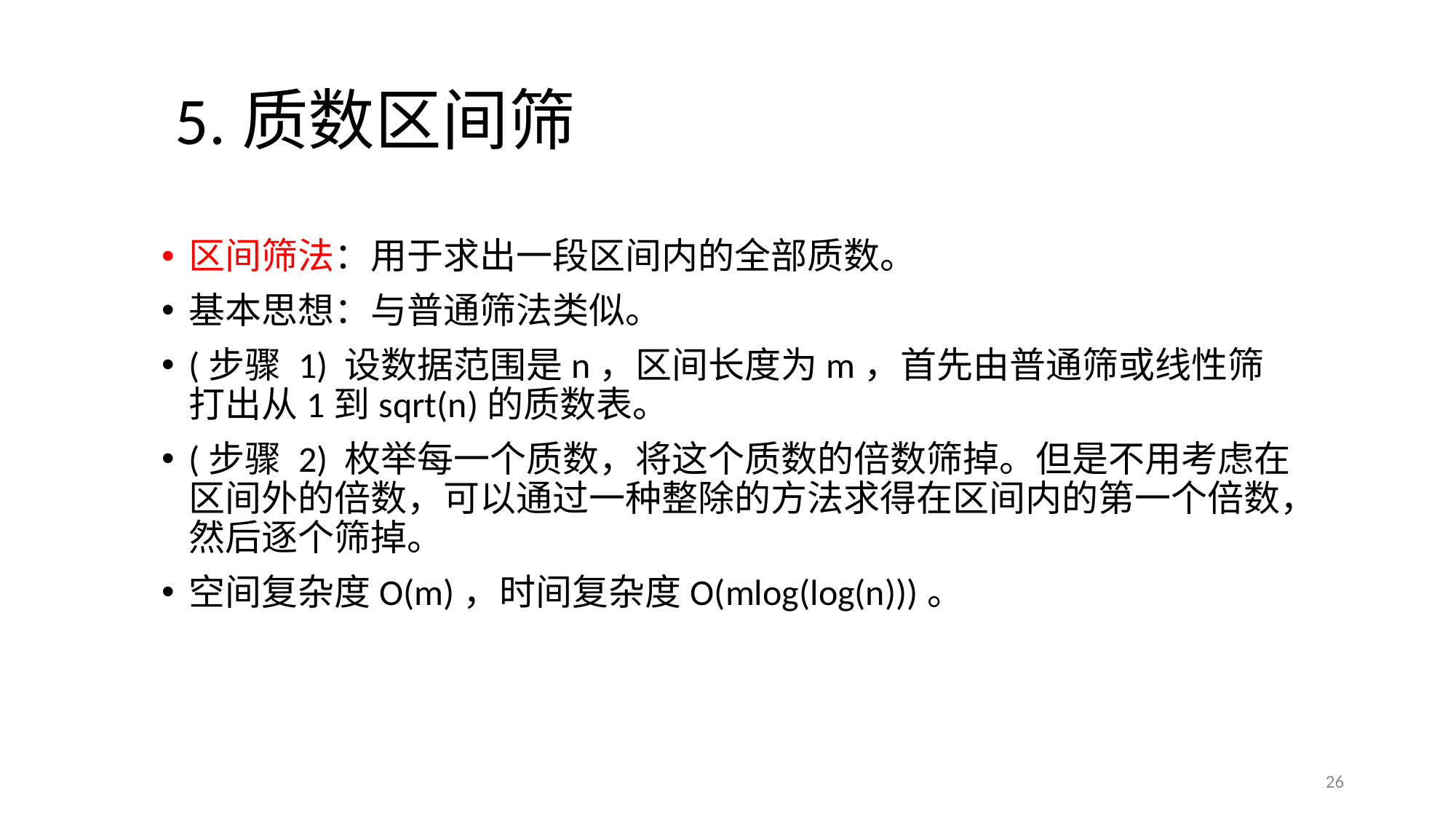

# 5.质数区间筛
区间筛法：用于求出一段区间内的全部质数。
基本思想：与普通筛法类似。
(步骤 1) 设数据范围是n，区间长度为m，首先由普通筛或线性筛打出从1到sqrt(n)的质数表。
(步骤 2) 枚举每一个质数，将这个质数的倍数筛掉。但是不用考虑在区间外的倍数，可以通过一种整除的方法求得在区间内的第一个倍数，然后逐个筛掉。
空间复杂度O(m)，时间复杂度O(mlog(log(n)))。
26